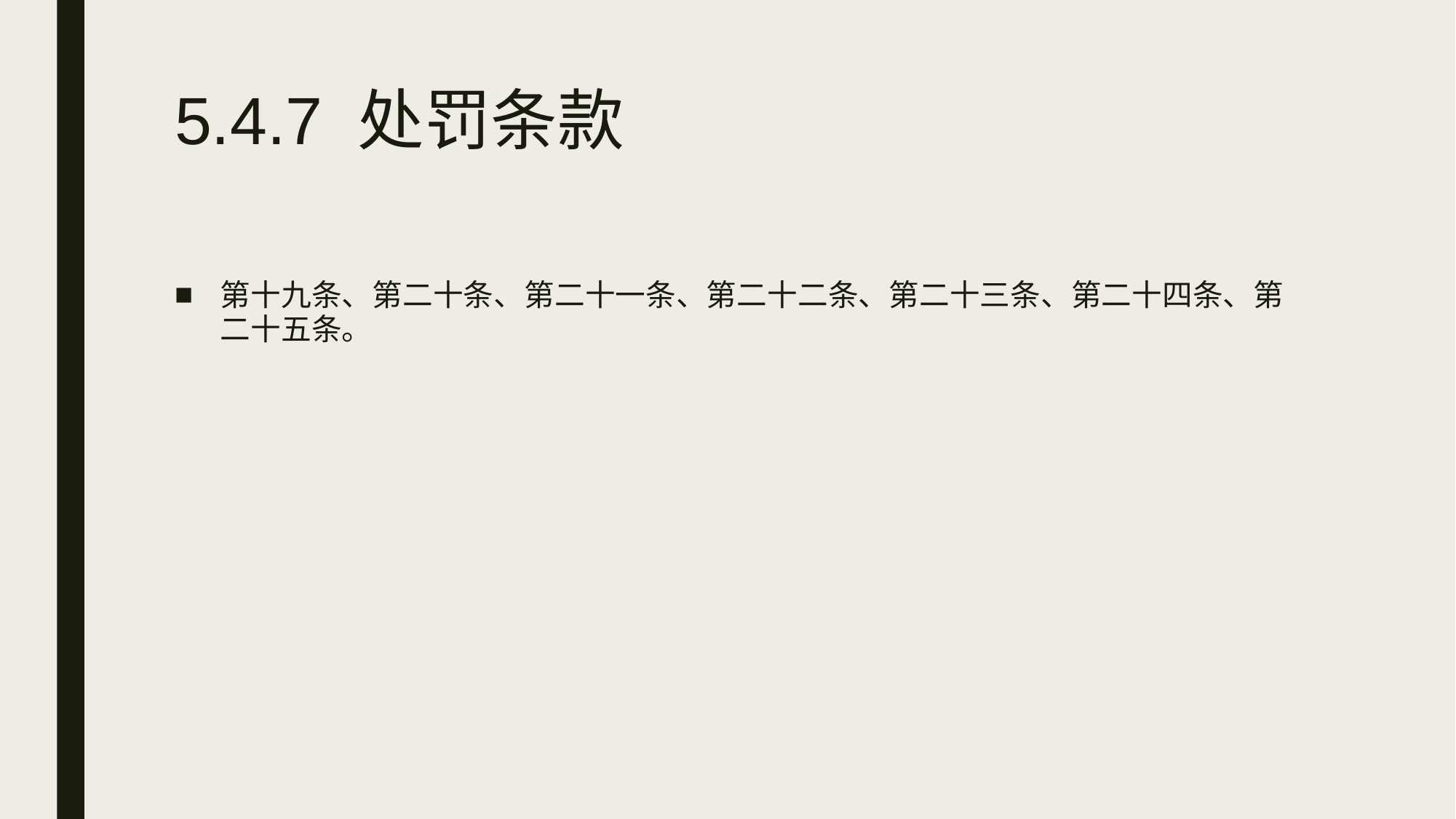

# 5.4.7 处罚条款
第十九条、第二十条、第二十一条、第二十二条、第二十三条、第二十四条、第二十五条。